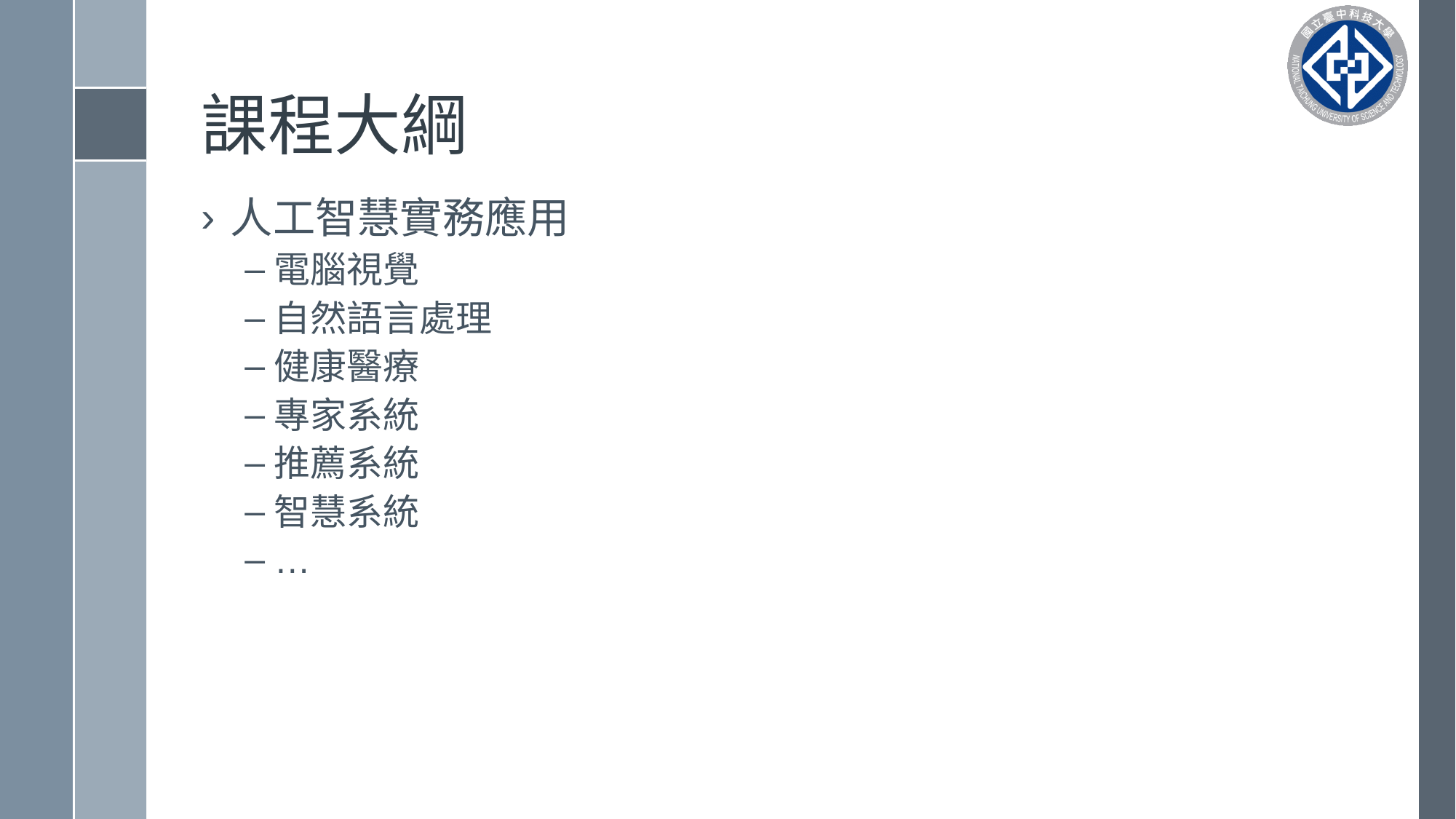

# 課程大綱
人工智慧實務應用
電腦視覺
自然語言處理
健康醫療
專家系統
推薦系統
智慧系統
…